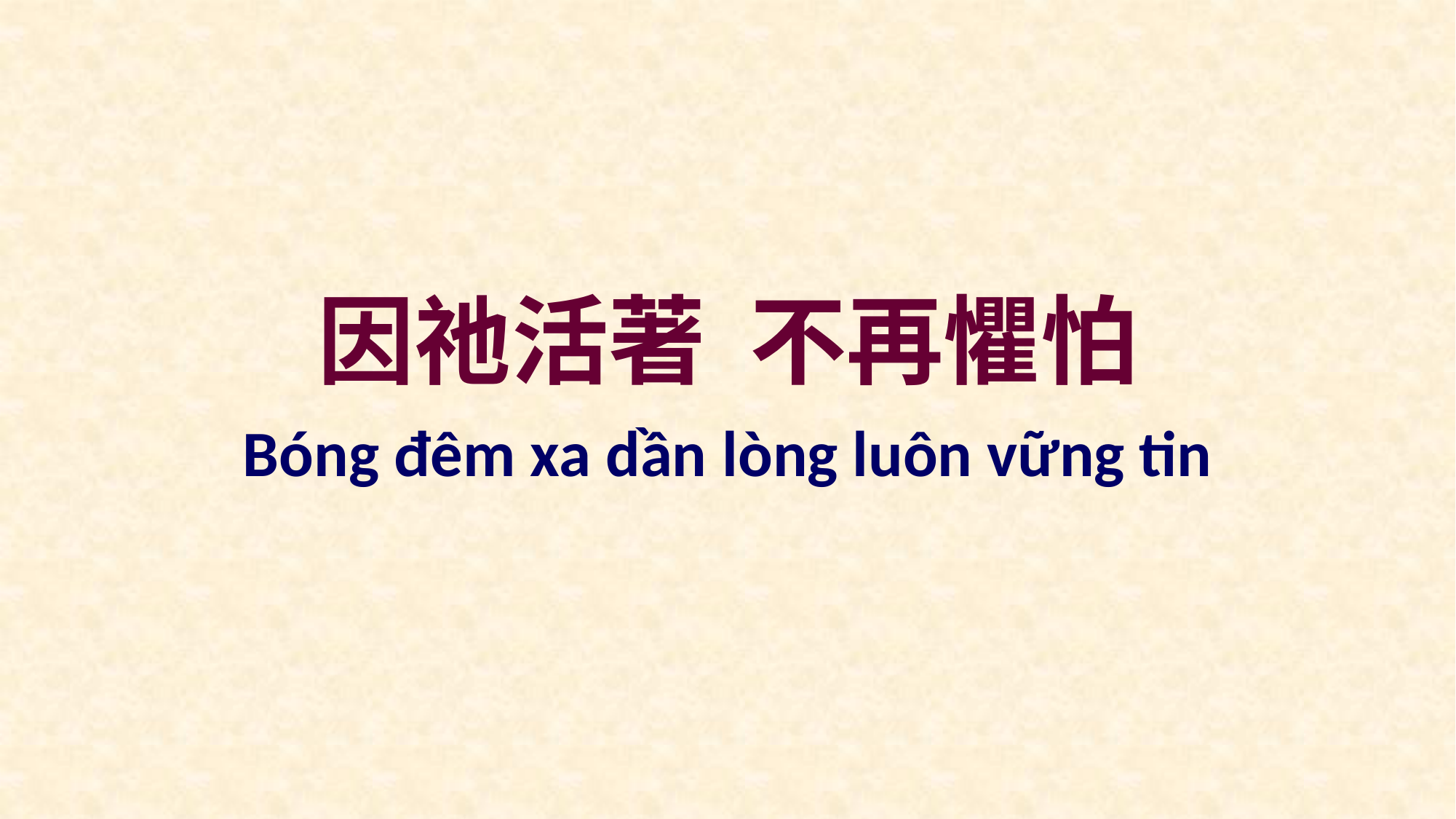

因祂活著  不再懼怕
Bóng đêm xa dần lòng luôn vững tin